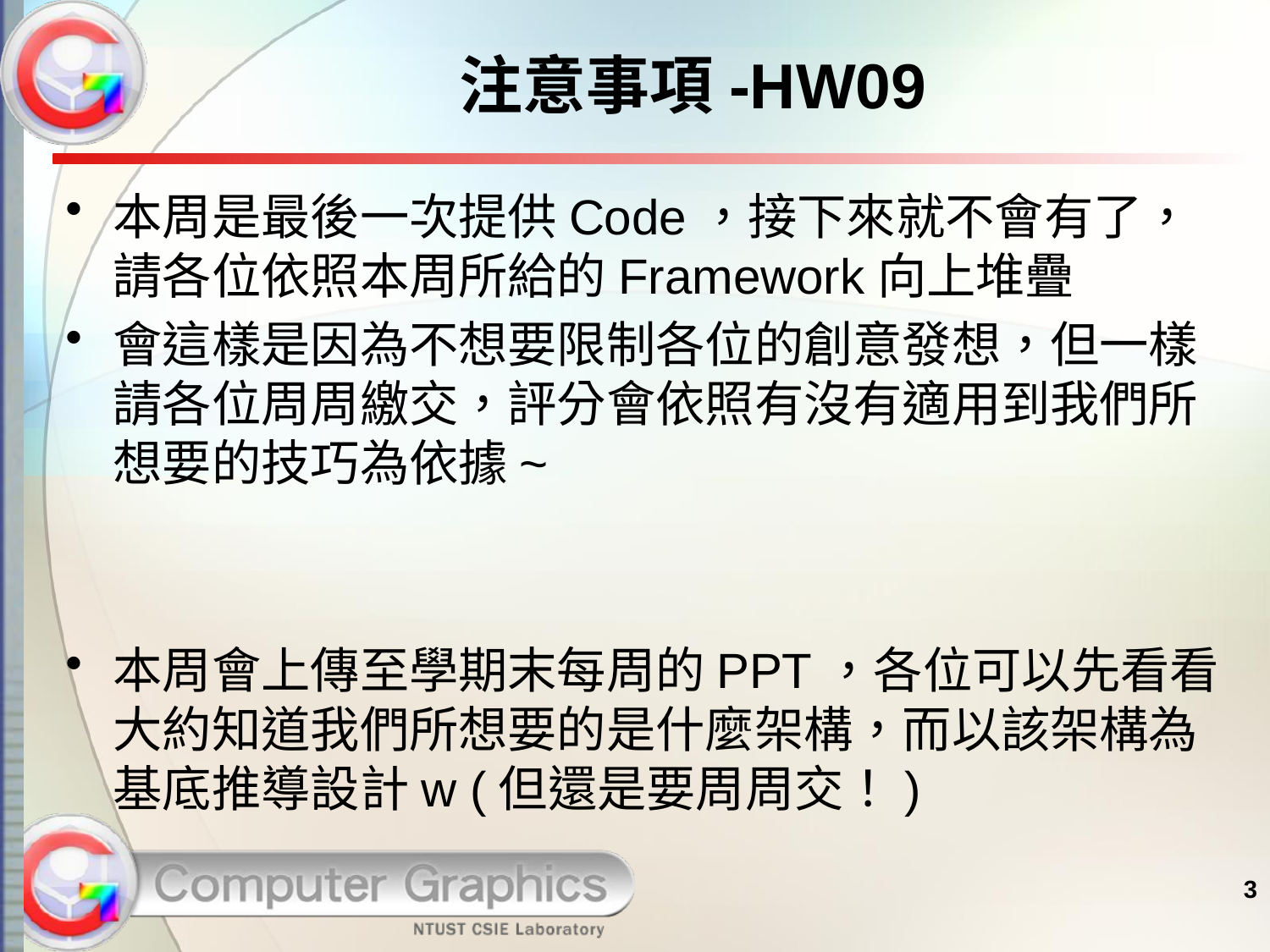

# 注意事項-HW09
本周是最後一次提供Code，接下來就不會有了，請各位依照本周所給的Framework向上堆疊
會這樣是因為不想要限制各位的創意發想，但一樣請各位周周繳交，評分會依照有沒有適用到我們所想要的技巧為依據~

本周會上傳至學期末每周的PPT，各位可以先看看大約知道我們所想要的是什麼架構，而以該架構為基底推導設計w (但還是要周周交！)
3